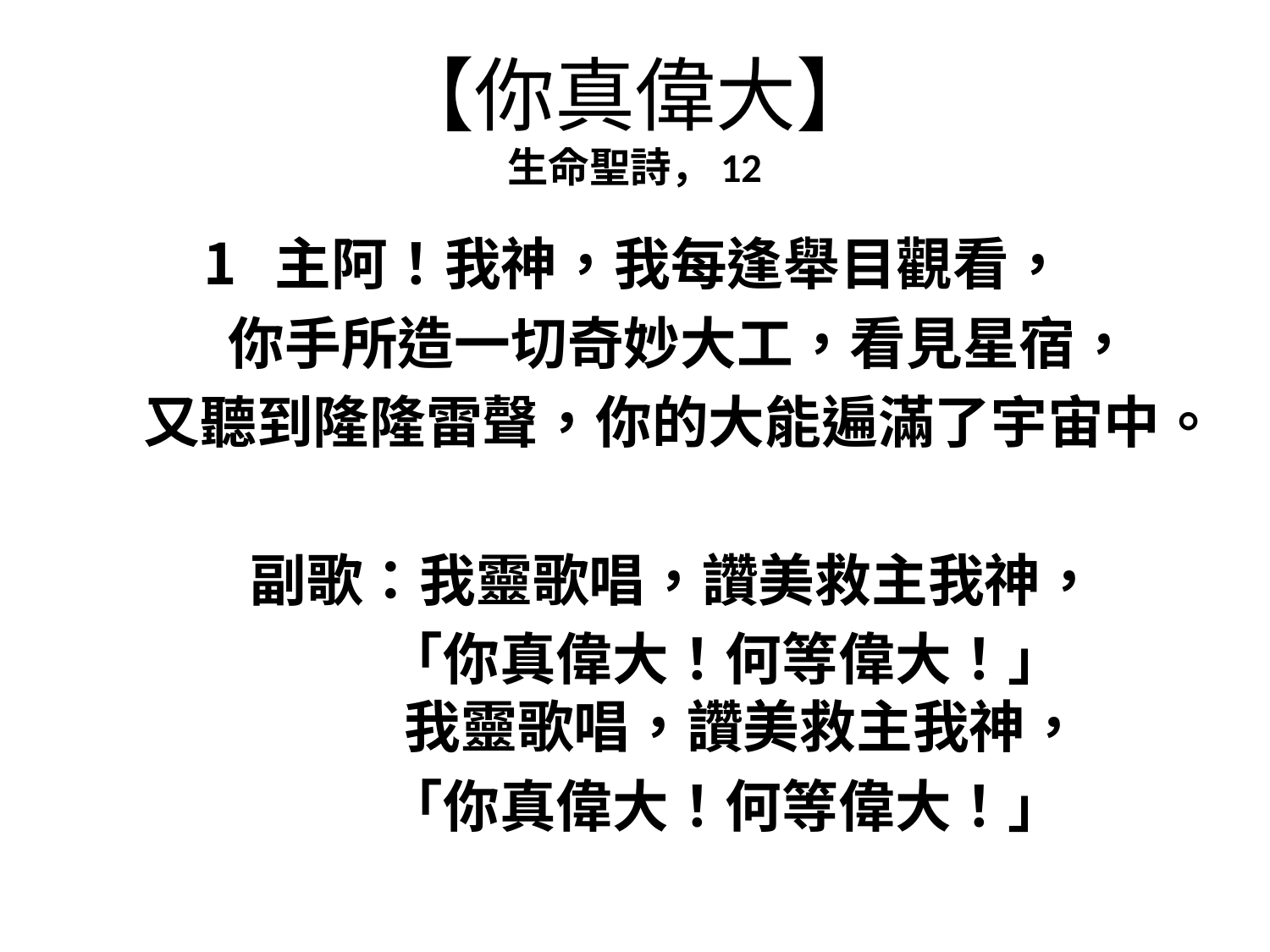

# 【你真偉大】 生命聖詩，12
主阿！我神，我每逢舉目觀看，
      你手所造一切奇妙大工，看見星宿，
      又聽到隆隆雷聲，你的大能遍滿了宇宙中。

     副歌：我靈歌唱，讚美救主我神，
             「你真偉大！何等偉大！」
　　　我靈歌唱，讚美救主我神，
             「你真偉大！何等偉大！」